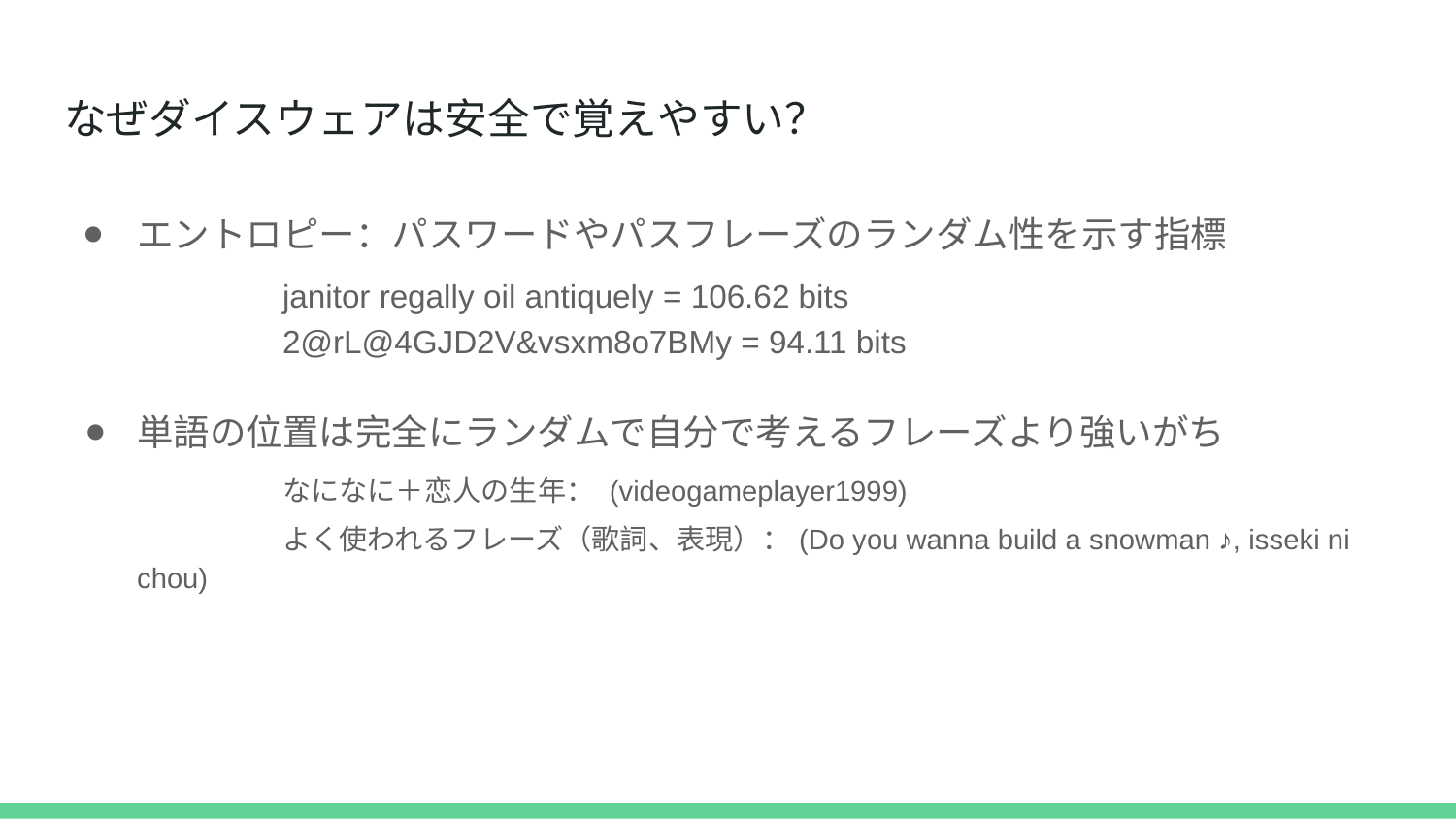

# なぜダイスウェアは安全で覚えやすい？
エントロピー：パスワードやパスフレーズのランダム性を示す指標
	janitor regally oil antiquely = 106.62 bits
	2@rL@4GJD2V&vsxm8o7BMy = 94.11 bits
単語の位置は完全にランダムで自分で考えるフレーズより強いがち
	なになに＋恋人の生年： (videogameplayer1999)
	よく使われるフレーズ（歌詞、表現）：(Do you wanna build a snowman ♪, isseki ni chou)